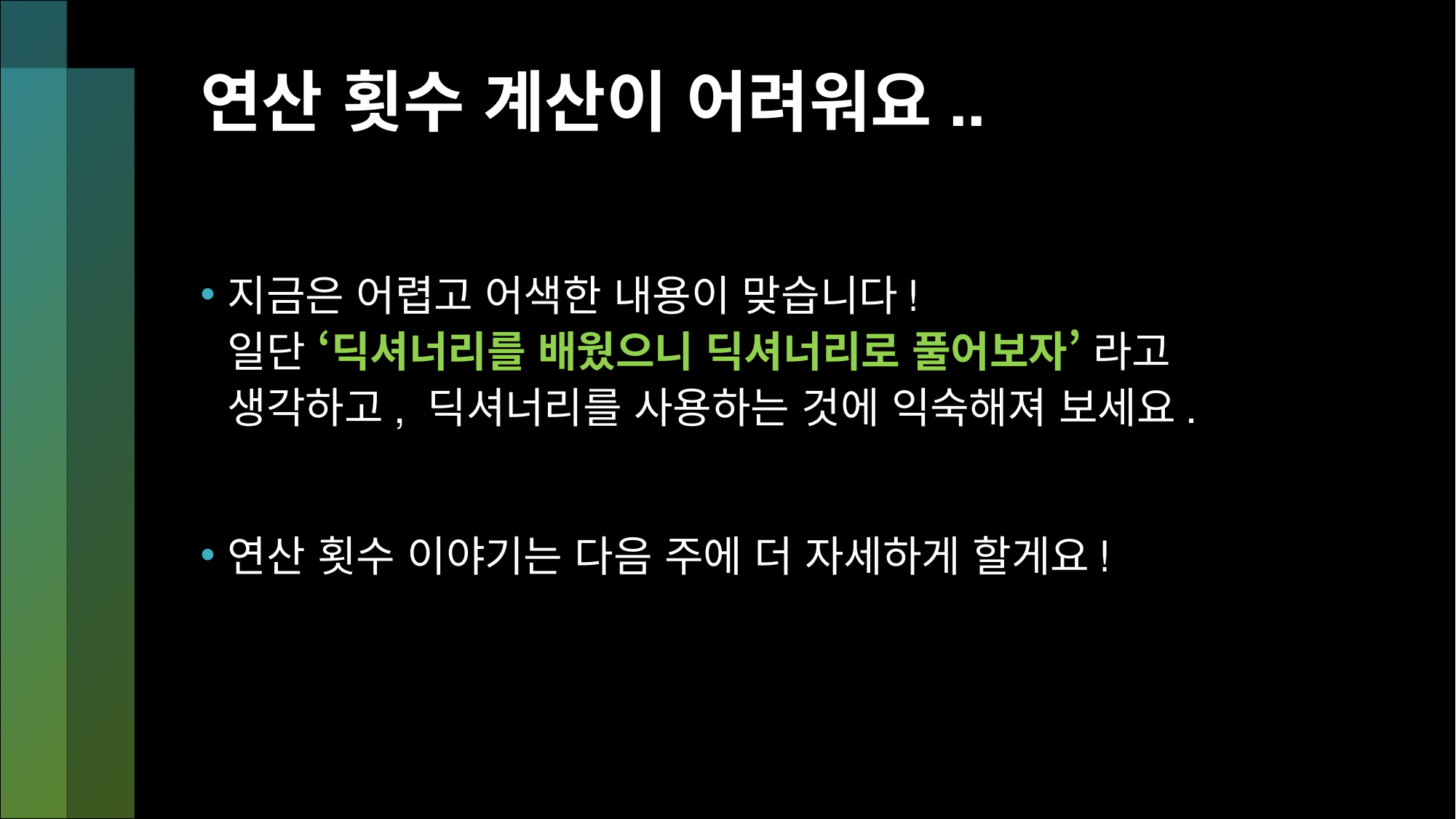

# 연산 횟수 계산이 어려워요..
지금은 어렵고 어색한 내용이 맞습니다!
일단 ‘딕셔너리를 배웠으니 딕셔너리로 풀어보자’ 라고 생각하고, 딕셔너리를 사용하는 것에 익숙해져 보세요.

연산 횟수 이야기는 다음 주에 더 자세하게 할게요!